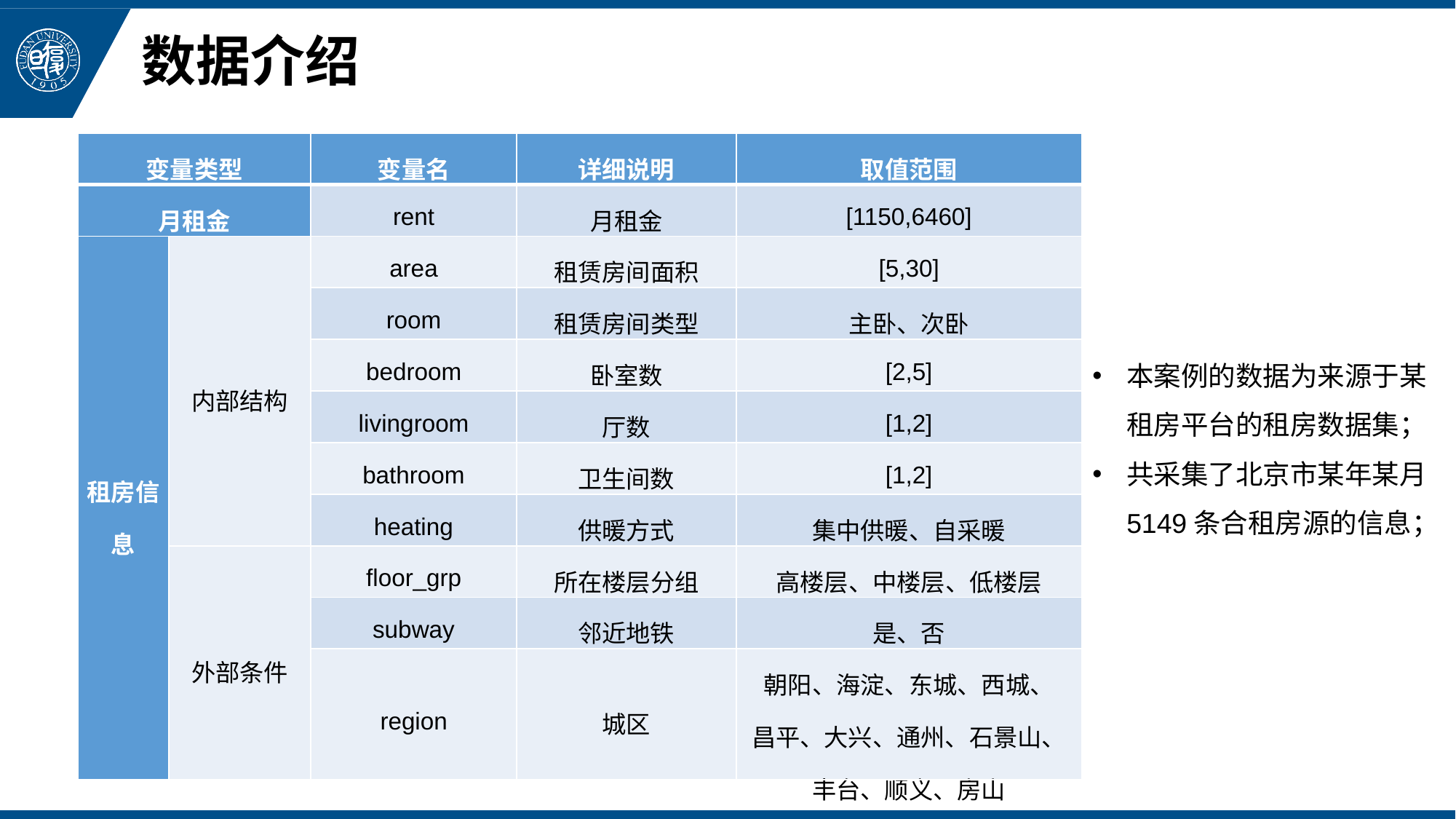

# 数据介绍
| 变量类型 |  | 变量名 | 详细说明 | 取值范围 |
| --- | --- | --- | --- | --- |
| 月租金 |  | rent | 月租金 | [1150,6460] |
| 租房信息 | 内部结构 | area | 租赁房间面积 | [5,30] |
|  |  | room | 租赁房间类型 | 主卧、次卧 |
|  |  | bedroom | 卧室数 | [2,5] |
|  |  | livingroom | 厅数 | [1,2] |
|  |  | bathroom | 卫生间数 | [1,2] |
|  |  | heating | 供暖方式 | 集中供暖、自采暖 |
|  | 外部条件 | floor\_grp | 所在楼层分组 | 高楼层、中楼层、低楼层 |
|  |  | subway | 邻近地铁 | 是、否 |
|  |  | region | 城区 | 朝阳、海淀、东城、西城、 昌平、大兴、通州、石景山、 丰台、顺义、房山 |
本案例的数据为来源于某租房平台的租房数据集；
共采集了北京市某年某月5149条合租房源的信息；